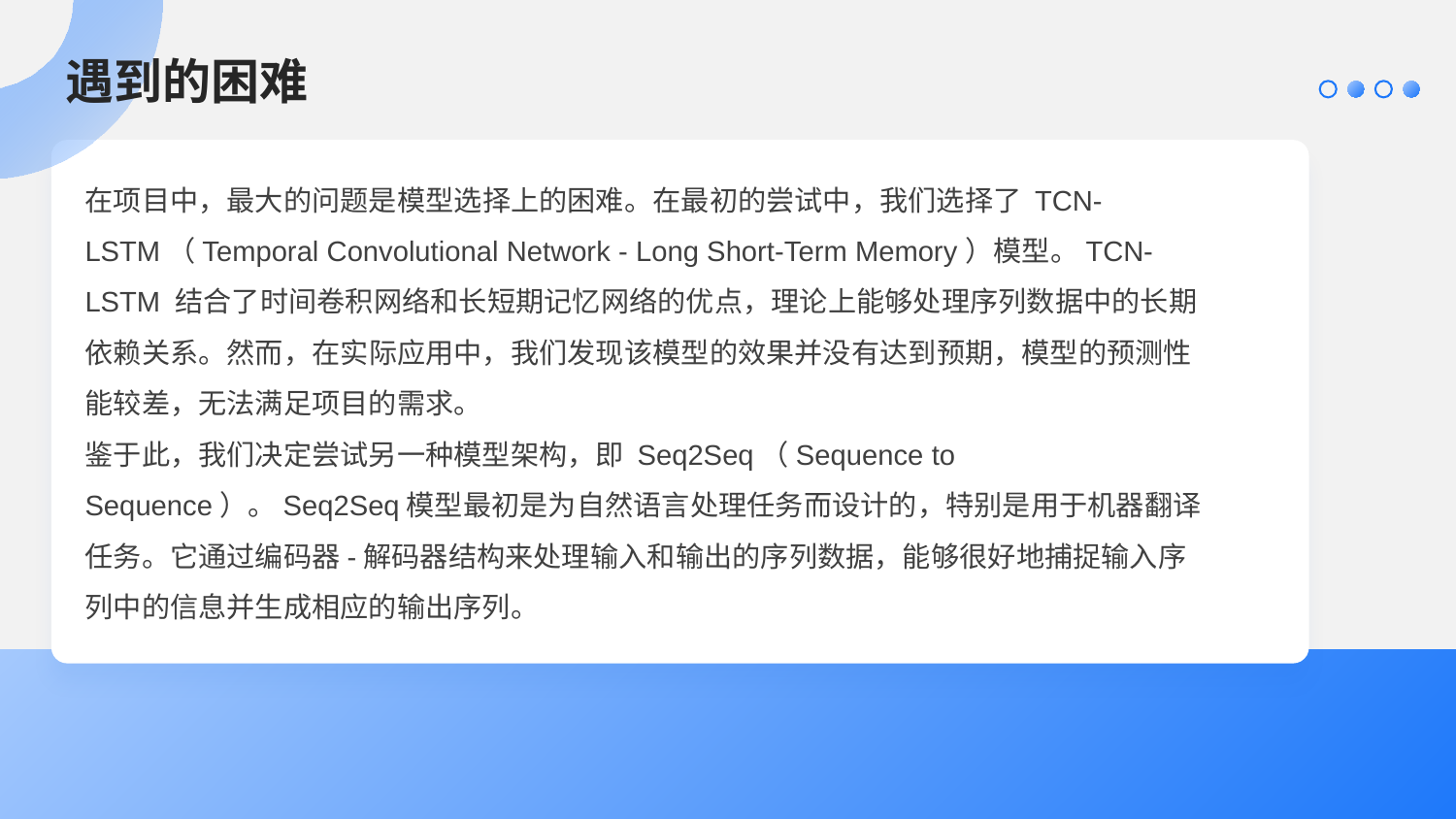

遇到的困难

在项目中，最大的问题是模型选择上的困难。在最初的尝试中，我们选择了 TCN-LSTM（Temporal Convolutional Network - Long Short-Term Memory）模型。TCN-LSTM 结合了时间卷积网络和长短期记忆网络的优点，理论上能够处理序列数据中的长期依赖关系。然而，在实际应用中，我们发现该模型的效果并没有达到预期，模型的预测性能较差，无法满足项目的需求。
鉴于此，我们决定尝试另一种模型架构，即 Seq2Seq（Sequence to Sequence）。Seq2Seq模型最初是为自然语言处理任务而设计的，特别是用于机器翻译任务。它通过编码器-解码器结构来处理输入和输出的序列数据，能够很好地捕捉输入序列中的信息并生成相应的输出序列。
e7d195523061f1c09e9d68d7cf438b91ef959ecb14fc25d26BBA7F7DBC18E55DFF4014AF651F0BF2569D4B6C1DA7F1A4683A481403BD872FC687266AD13265C1DE7C373772FD8728ABDD69ADD03BFF5BE2862BC891DBB79E3B7009918F62424361A0D6072388777A51C2BDFADD1594F9CAF0CC819B555C2EA673FAD248FCCCCB972A4F819C86121CB5D57EB36026F983